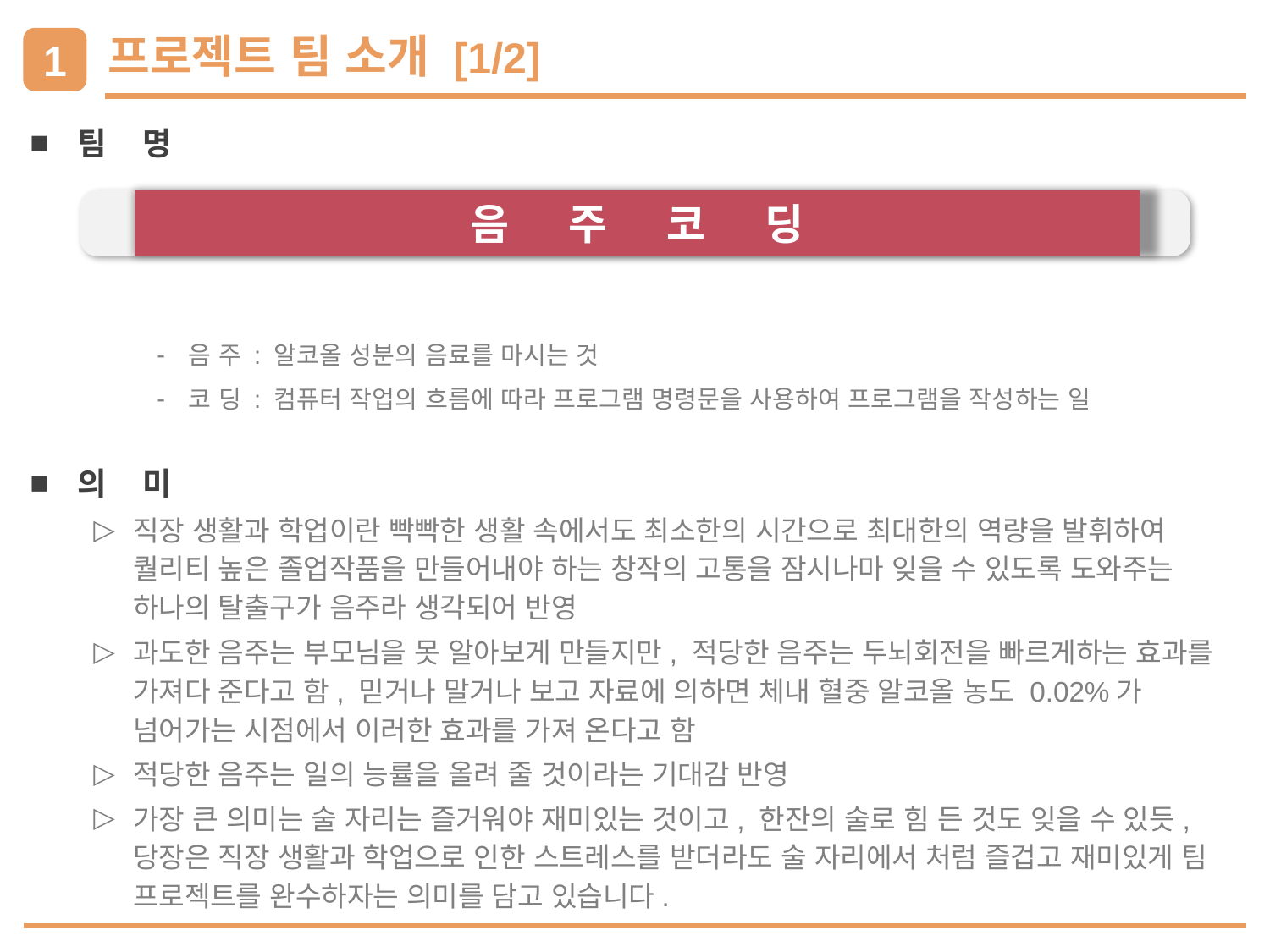

# 프로젝트 팀 소개 [1/2]
1
팀    명

음 주 : 알코올 성분의 음료를 마시는 것
코 딩 : 컴퓨터 작업의 흐름에 따라 프로그램 명령문을 사용하여 프로그램을 작성하는 일

의    미
직장 생활과 학업이란 빡빡한 생활 속에서도 최소한의 시간으로 최대한의 역량을 발휘하여 퀄리티 높은 졸업작품을 만들어내야 하는 창작의 고통을 잠시나마 잊을 수 있도록 도와주는 하나의 탈출구가 음주라 생각되어 반영
과도한 음주는 부모님을 못 알아보게 만들지만, 적당한 음주는 두뇌회전을 빠르게하는 효과를 가져다 준다고 함, 믿거나 말거나 보고 자료에 의하면 체내 혈중 알코올 농도 0.02%가 넘어가는 시점에서 이러한 효과를 가져 온다고 함
적당한 음주는 일의 능률을 올려 줄 것이라는 기대감 반영
가장 큰 의미는 술 자리는 즐거워야 재미있는 것이고, 한잔의 술로 힘 든 것도 잊을 수 있듯, 당장은 직장 생활과 학업으로 인한 스트레스를 받더라도 술 자리에서 처럼 즐겁고 재미있게 팀 프로젝트를 완수하자는 의미를 담고 있습니다.

음     주     코     딩